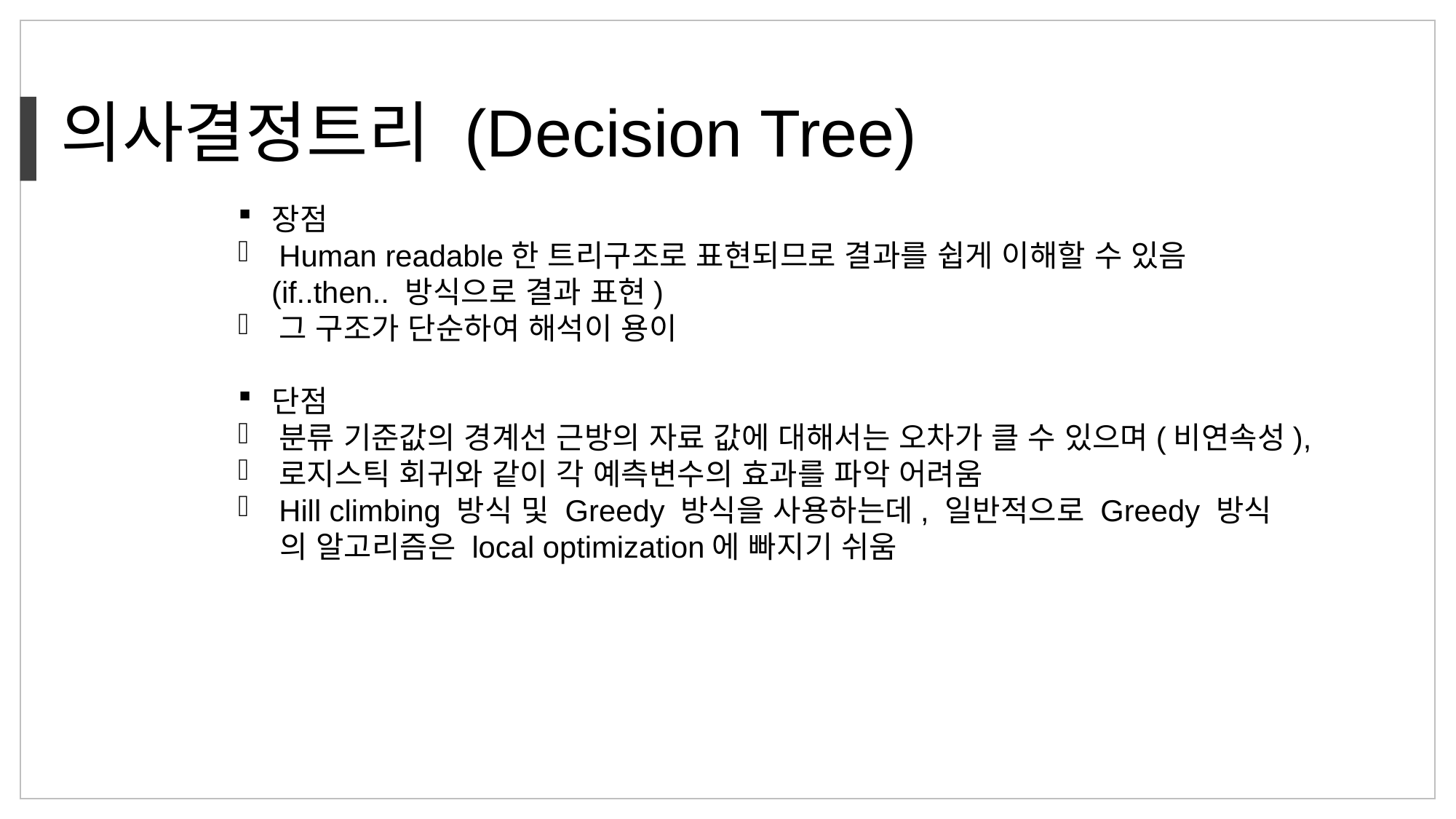

의사결정트리 (Decision Tree)

장점
Human readable한 트리구조로 표현되므로 결과를 쉽게 이해할 수 있음
    (if..then.. 방식으로 결과 표현)
그 구조가 단순하여 해석이 용이
단점
분류 기준값의 경계선 근방의 자료 값에 대해서는 오차가 클 수 있으며(비연속성),
로지스틱 회귀와 같이 각 예측변수의 효과를 파악 어려움
Hill climbing 방식 및 Greedy 방식을 사용하는데, 일반적으로 Greedy 방식
    의 알고리즘은 local optimization에 빠지기 쉬움